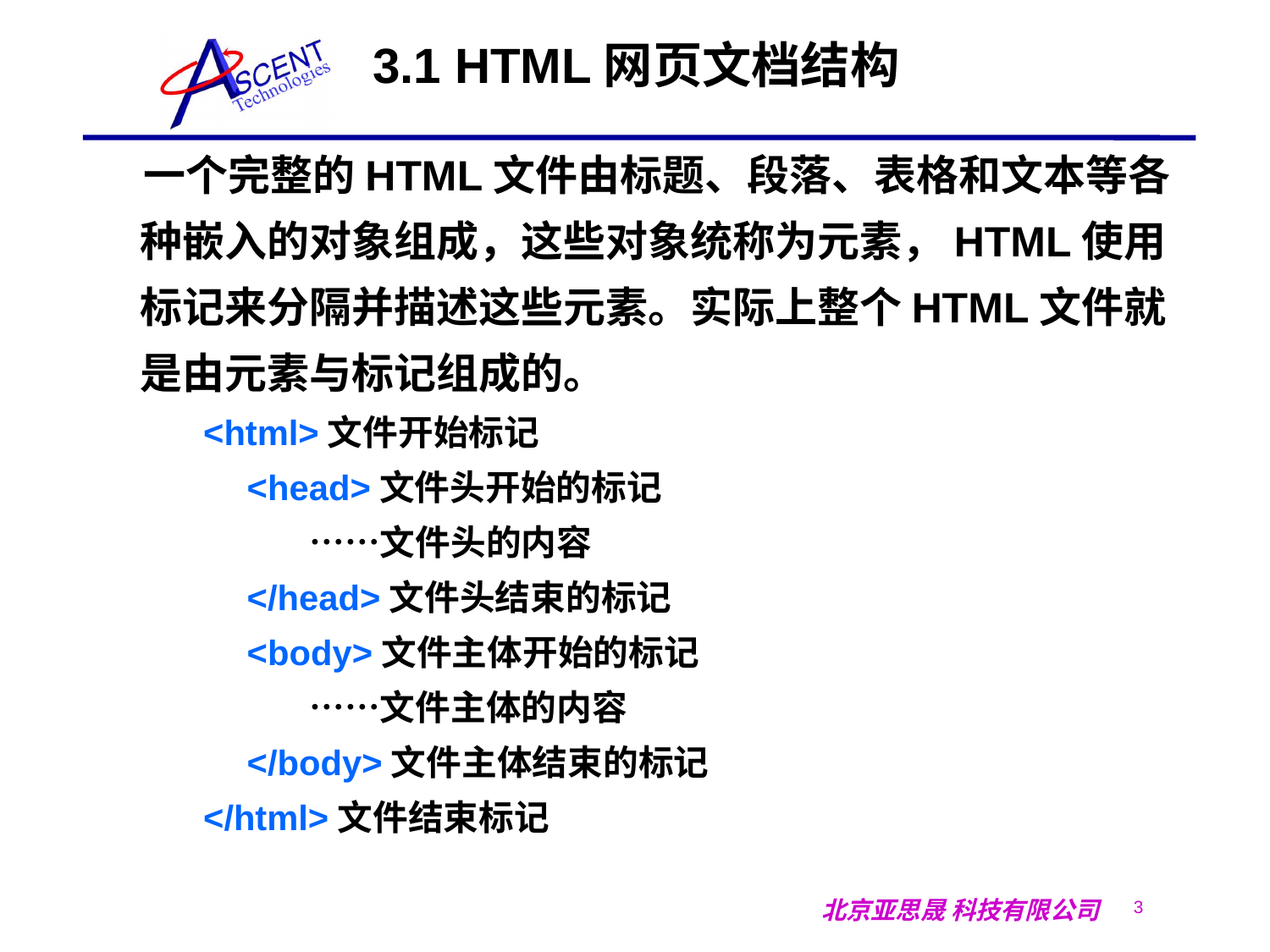

3.1 HTML网页文档结构
      一个完整的HTML文件由标题、段落、表格和文本等各种嵌入的对象组成，这些对象统称为元素，HTML使用标记来分隔并描述这些元素。实际上整个HTML文件就是由元素与标记组成的。
<html>文件开始标记
　<head>文件头开始的标记
　　　……文件头的内容
　</head>文件头结束的标记
　<body>文件主体开始的标记
　　　……文件主体的内容
　</body>文件主体结束的标记
</html>文件结束标记